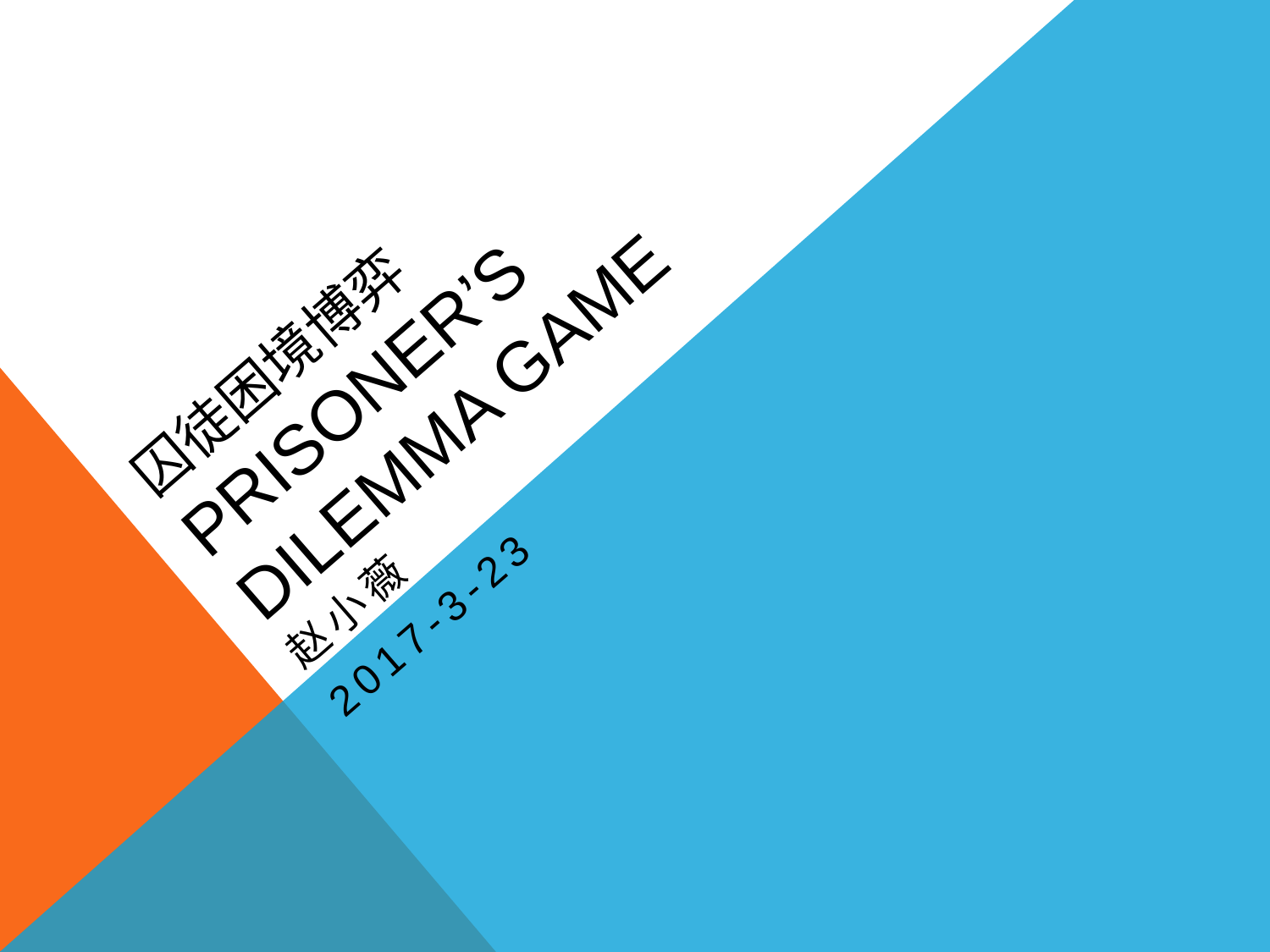

# 囚徒困境博弈 Prisoner’s Dilemma Game
赵小薇
2017-3-23